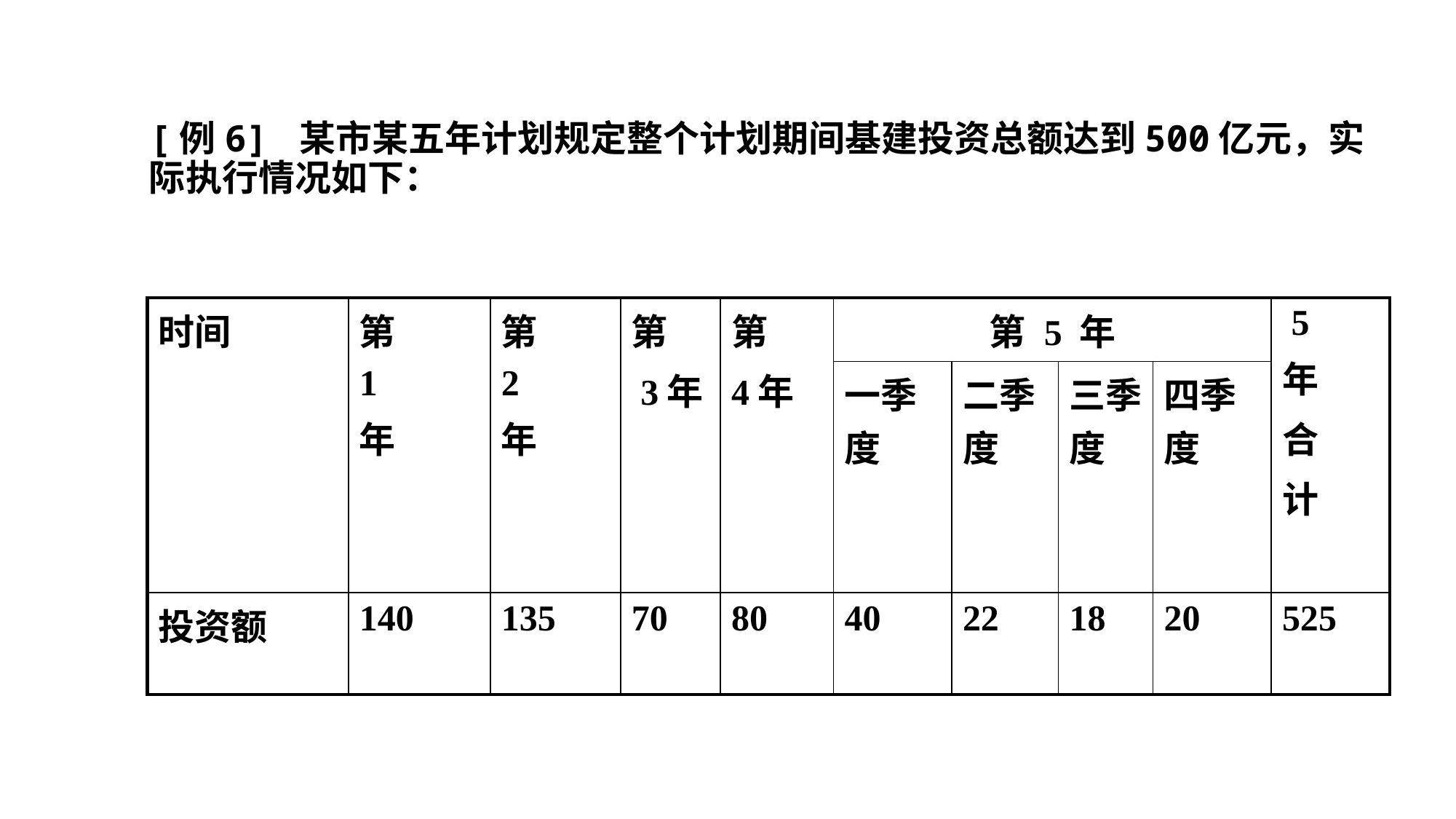

# [例6] 某市某五年计划规定整个计划期间基建投资总额达到500亿元，实际执行情况如下：
| 时间 | 第 1 年 | 第 2 年 | 第 3年 | 第 4年 | 第 5 年 |  |  |  | 5 年 合 计 |
| --- | --- | --- | --- | --- | --- | --- | --- | --- | --- |
|  |  |  |  |  | 一季度 | 二季度 | 三季度 | 四季度 |  |
| 投资额 | 140 | 135 | 70 | 80 | 40 | 22 | 18 | 20 | 525 |